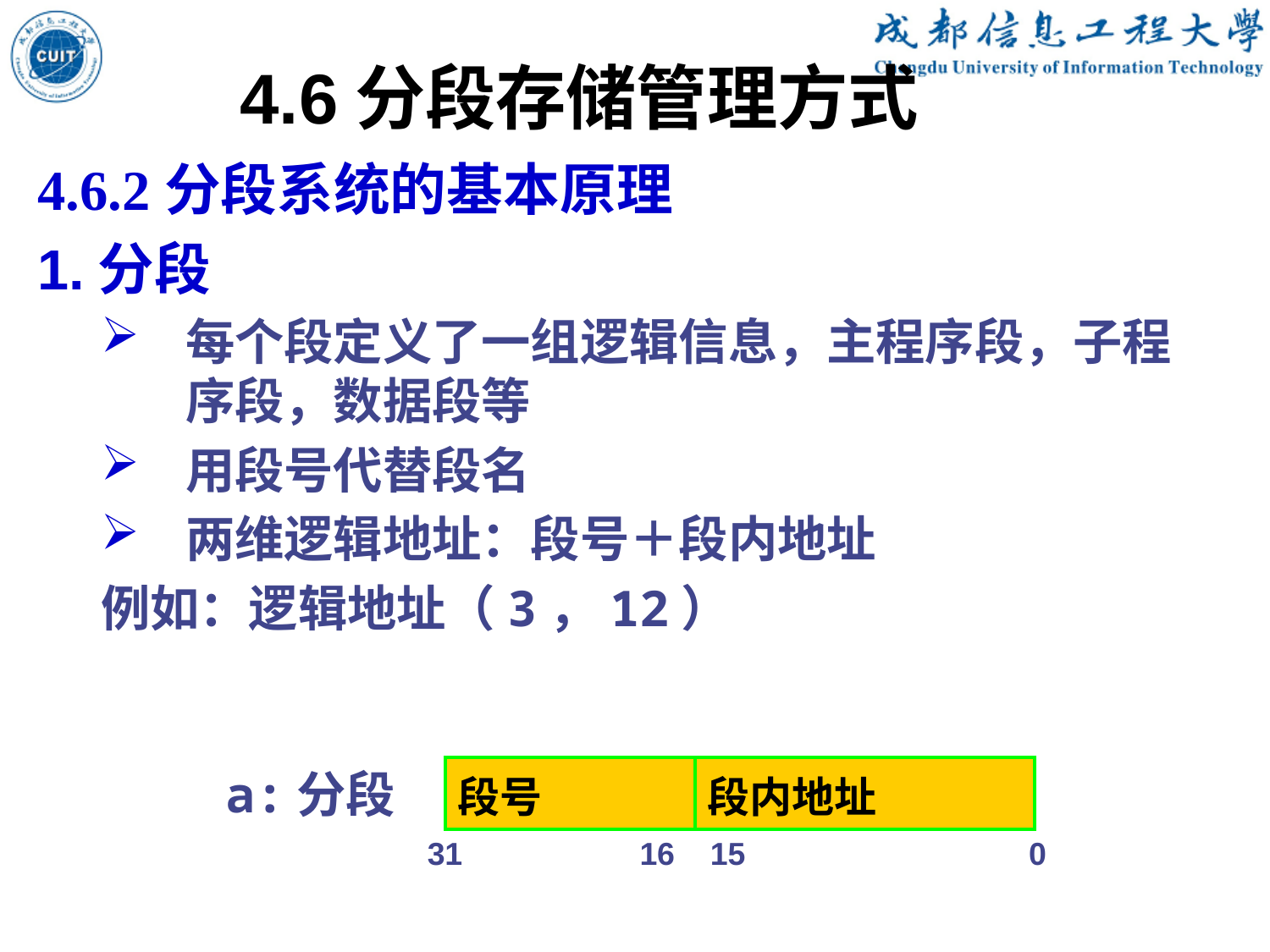

4.6分段存储管理方式
4.6.2分段系统的基本原理
1.分段
每个段定义了一组逻辑信息，主程序段，子程序段，数据段等
用段号代替段名
两维逻辑地址：段号＋段内地址
例如：逻辑地址（3，12）
a:分段
| 段号 | 段内地址 |
| --- | --- |
31                    16    15                                0